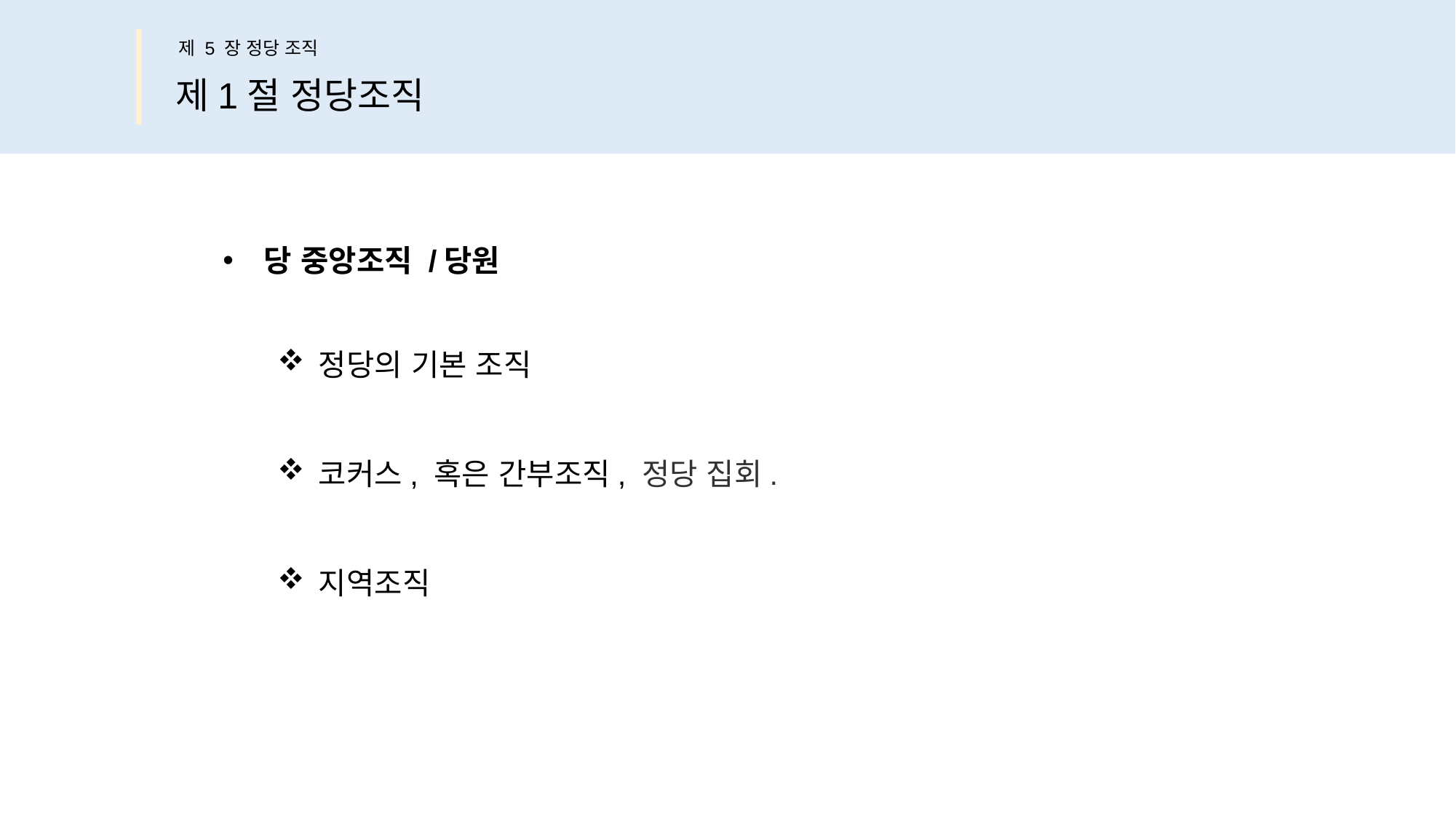

제 5 장 정당 조직
제1절 정당조직
당 중앙조직 /당원

정당의 기본 조직

코커스, 혹은 간부조직, 정당 집회.

지역조직